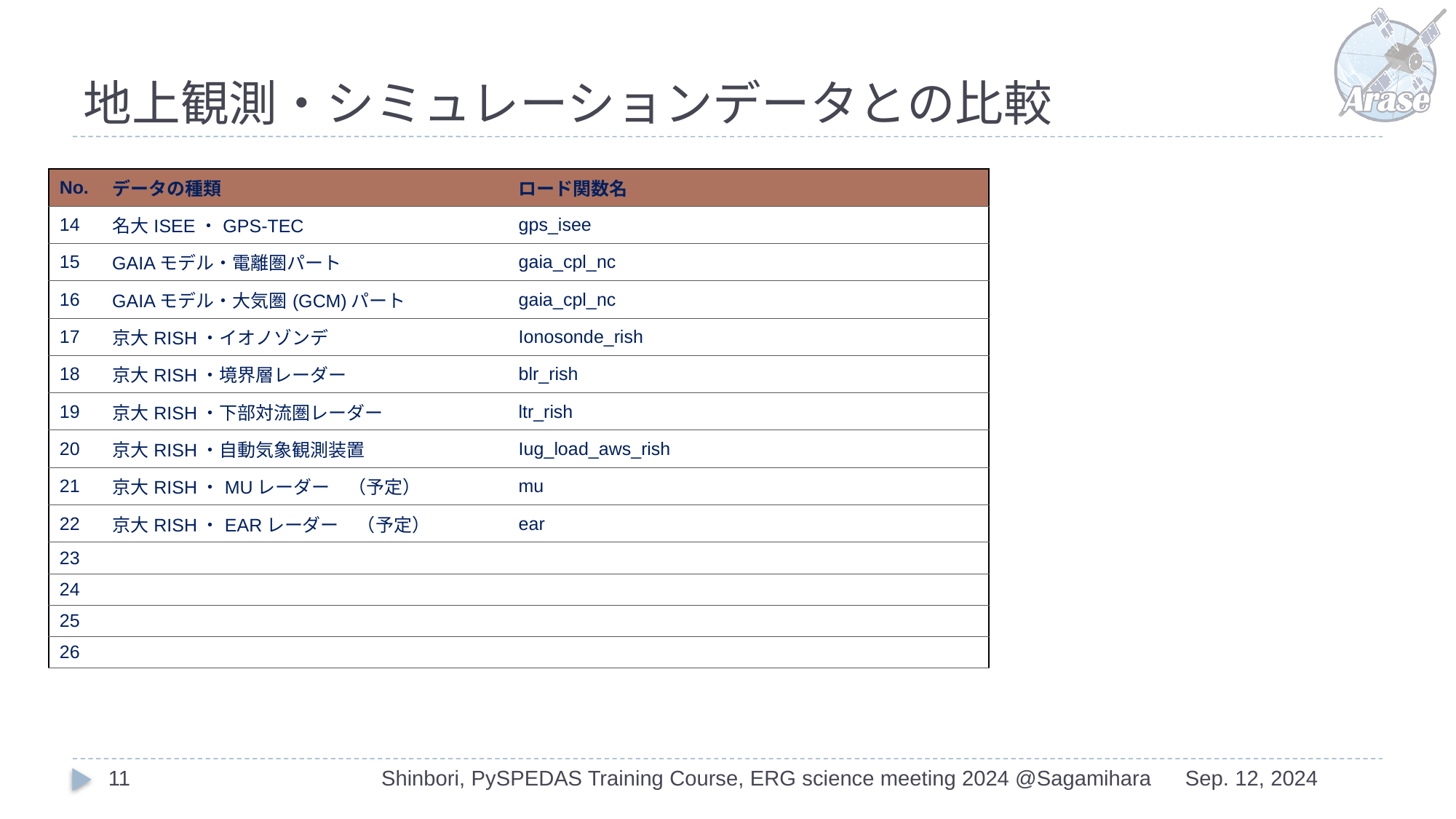

# 地上観測・シミュレーションデータとの比較
| No. | データの種類 | ロード関数名 |
| --- | --- | --- |
| 14 | 名大ISEE・GPS-TEC | gps\_isee |
| 15 | GAIAモデル・電離圏パート | gaia\_cpl\_nc |
| 16 | GAIAモデル・大気圏(GCM)パート | gaia\_cpl\_nc |
| 17 | 京大RISH・イオノゾンデ | Ionosonde\_rish |
| 18 | 京大RISH・境界層レーダー | blr\_rish |
| 19 | 京大RISH・下部対流圏レーダー | ltr\_rish |
| 20 | 京大RISH・自動気象観測装置 | Iug\_load\_aws\_rish |
| 21 | 京大RISH・MUレーダー　（予定） | mu |
| 22 | 京大RISH・EARレーダー　（予定） | ear |
| 23 |  |  |
| 24 |  |  |
| 25 |  |  |
| 26 |  |  |
11
Shinbori, PySPEDAS Training Course, ERG science meeting 2024 @Sagamihara
Sep. 12, 2024